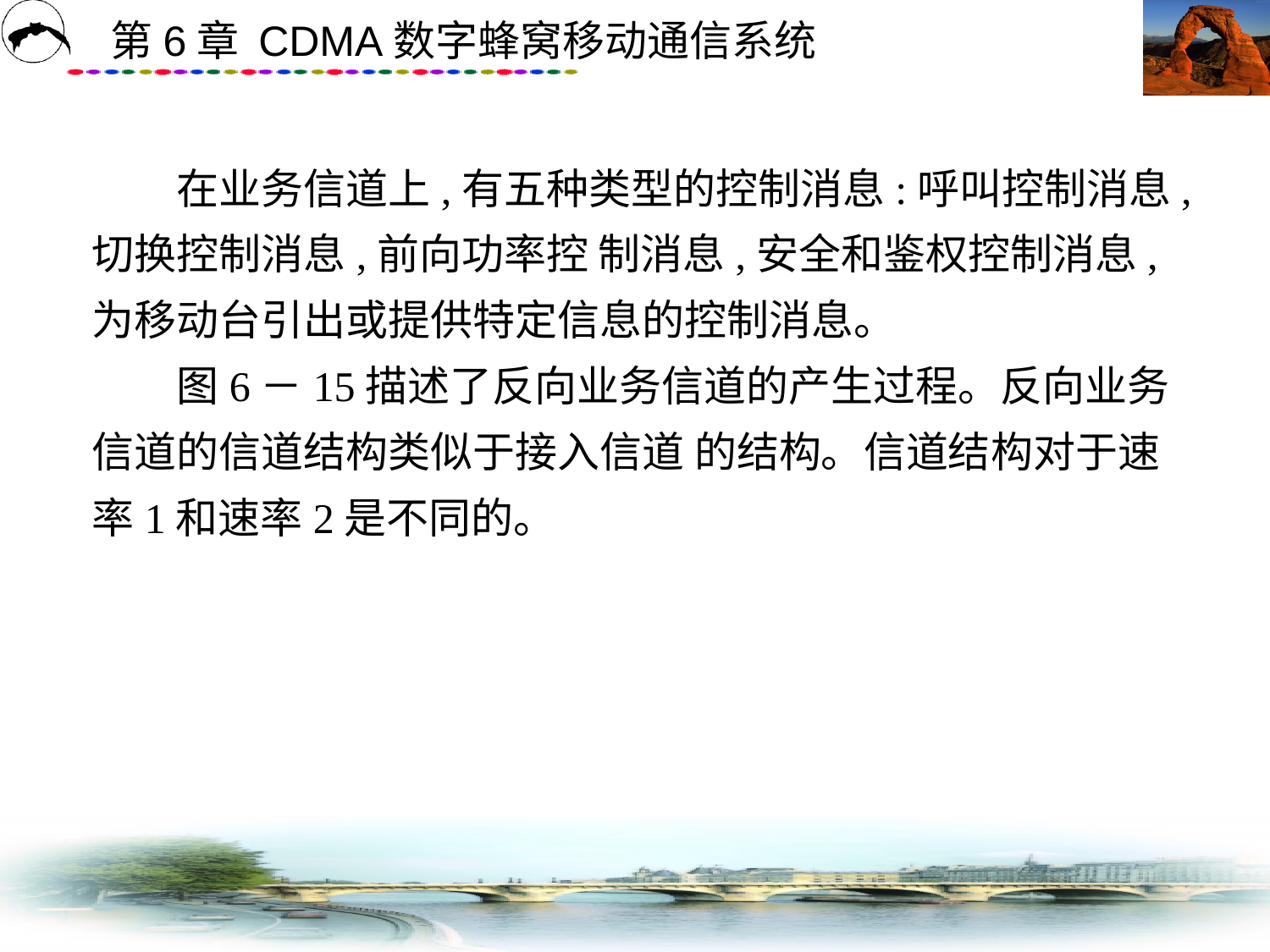

# 在业务信道上,有五种类型的控制消息:呼叫控制消息,切换控制消息,前向功率控 制消息,安全和鉴权控制消息,为移动台引出或提供特定信息的控制消息。 　　图6－15描述了反向业务信道的产生过程。反向业务信道的信道结构类似于接入信道 的结构。信道结构对于速率1和速率2是不同的。